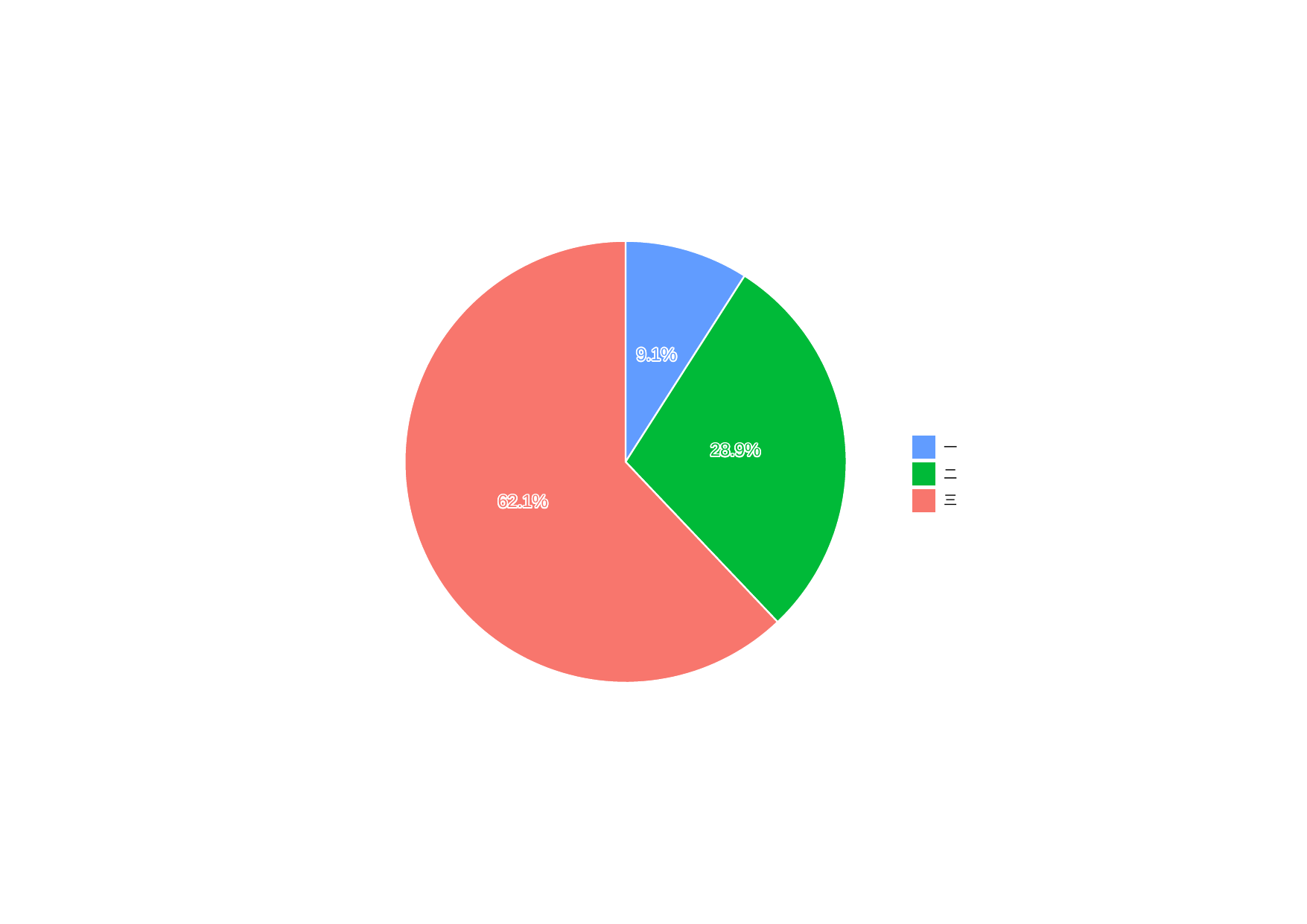

9.1%
9.1%
9.1%
9.1%
9.1%
9.1%
9.1%
9.1%
9.1%
9.1%
9.1%
9.1%
9.1%
9.1%
9.1%
9.1%
9.1%

28.9%
28.9%
28.9%
28.9%
28.9%
一
28.9%
28.9%
28.9%
28.9%
28.9%
28.9%
28.9%
28.9%
28.9%
28.9%
28.9%
28.9%

二

62.1%
62.1%
62.1%
62.1%
62.1%
62.1%
62.1%
62.1%
62.1%
62.1%
62.1%
62.1%
62.1%
62.1%
62.1%
62.1%
62.1%
三